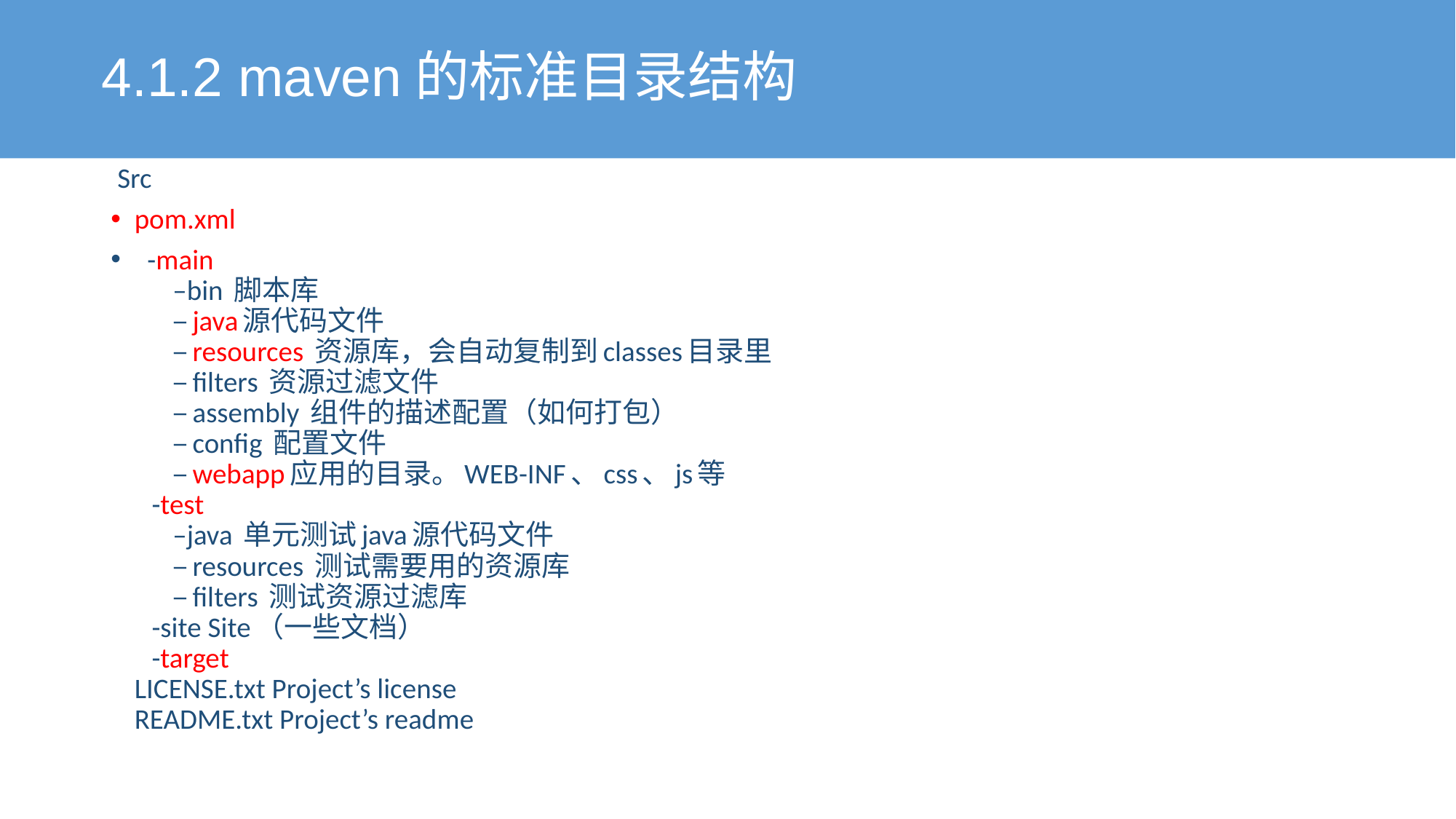

# 4.1.2 maven的标准目录结构
 Src
pom.xml
  -main
      –bin 脚本库
      –java源代码文件
      –resources 资源库，会自动复制到classes目录里
      –filters 资源过滤文件
      –assembly 组件的描述配置（如何打包）
      –config 配置文件
      –webapp应用的目录。WEB-INF、css、js等
  -test
      –java 单元测试java源代码文件
      –resources 测试需要用的资源库
      –filters 测试资源过滤库
  -site Site（一些文档）
  -target
LICENSE.txt Project’s license
README.txt Project’s readme